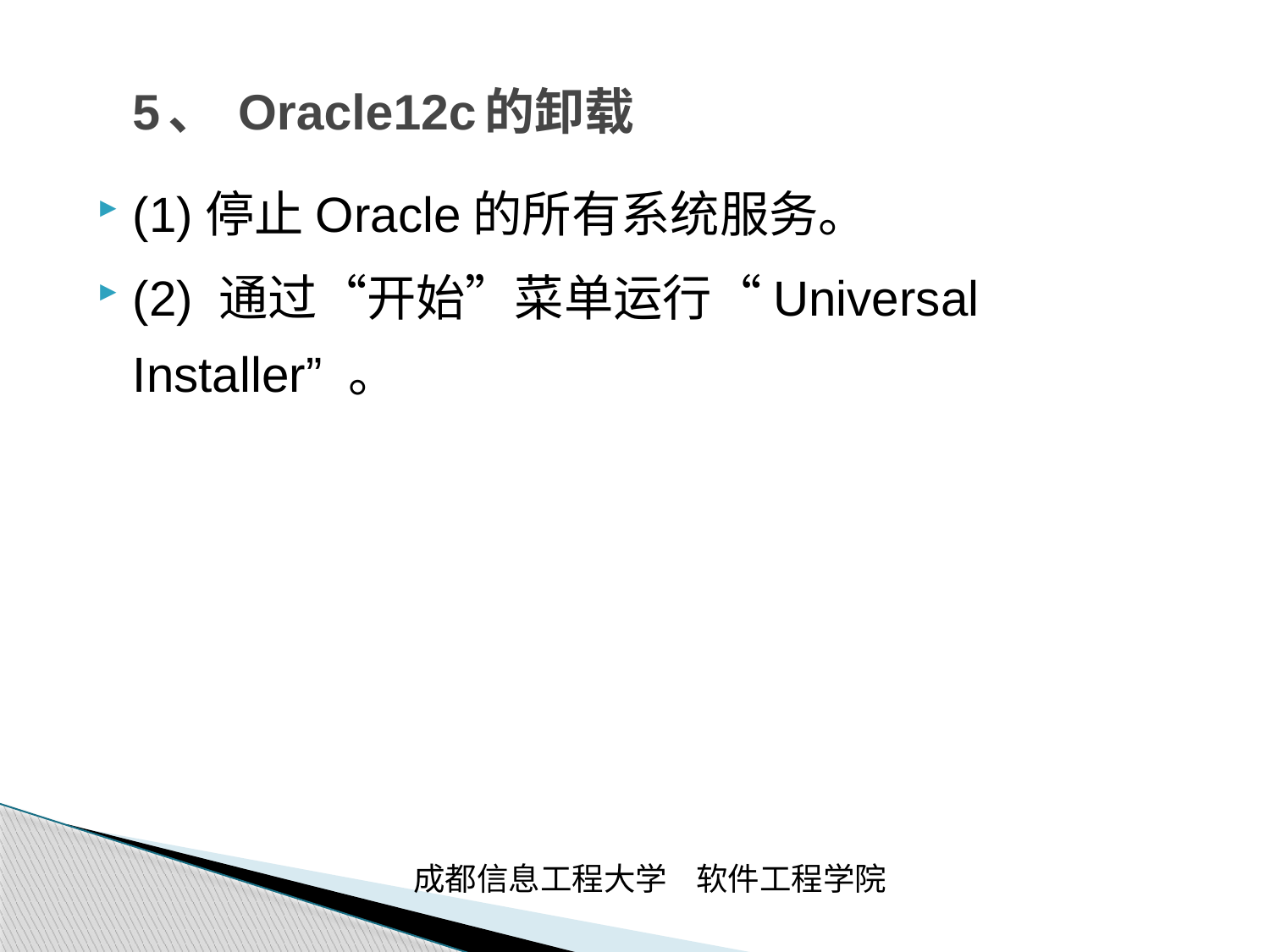

# 5、 Oracle12c的卸载
(1)停止Oracle的所有系统服务。
(2) 通过“开始”菜单运行“Universal Installer” 。